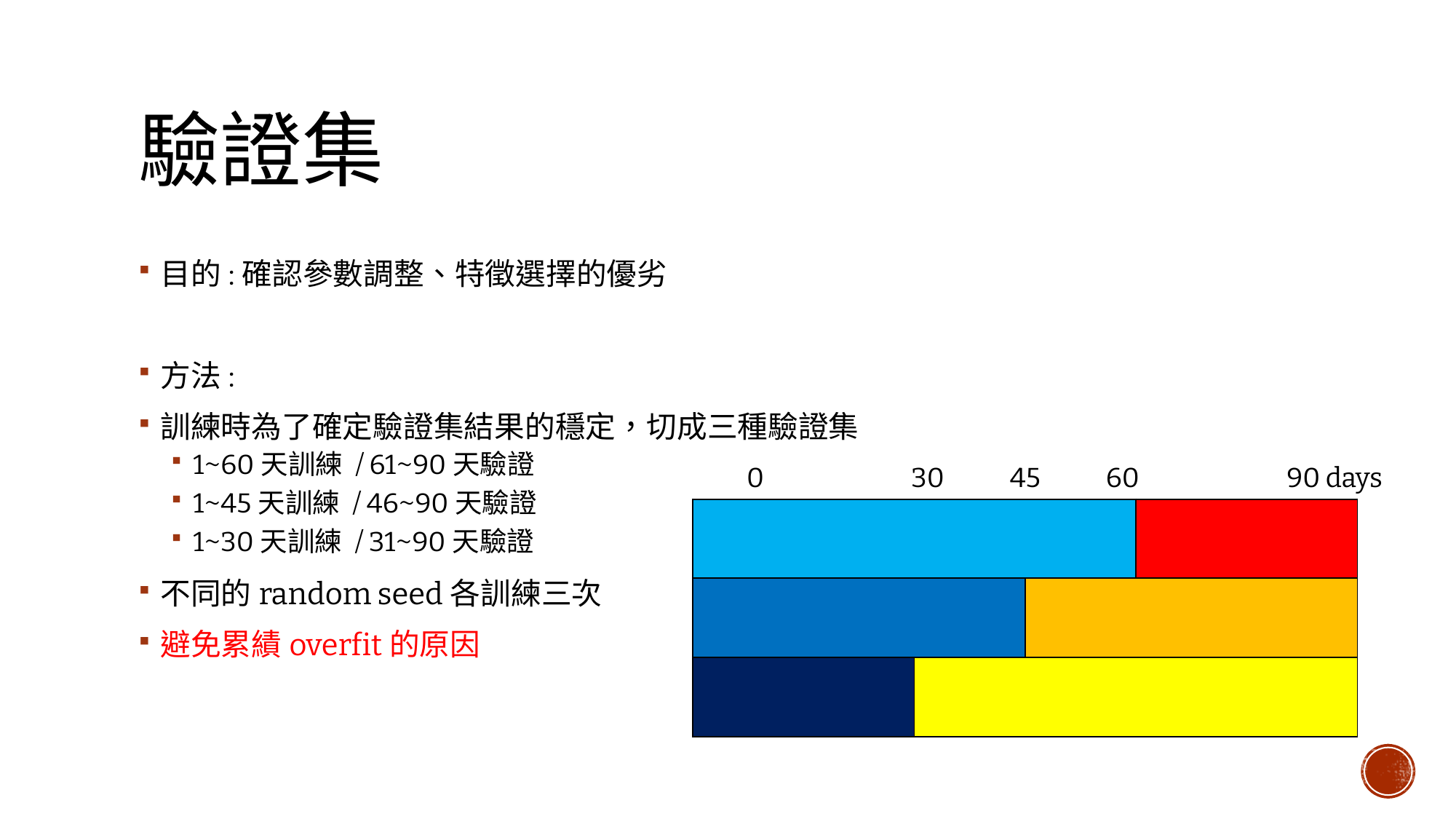

# 驗證集
目的:確認參數調整、特徵選擇的優劣

方法:
訓練時為了確定驗證集結果的穩定，切成三種驗證集
1~60天訓練 / 61~90天驗證
1~45天訓練 / 46~90天驗證
1~30天訓練 / 31~90天驗證
不同的random seed各訓練三次
避免累績overfit的原因

0                           30            45            60                           90 days
|  |  |  |  |
| --- | --- | --- | --- |
|  |  |  |  |
|  |  |  |  |